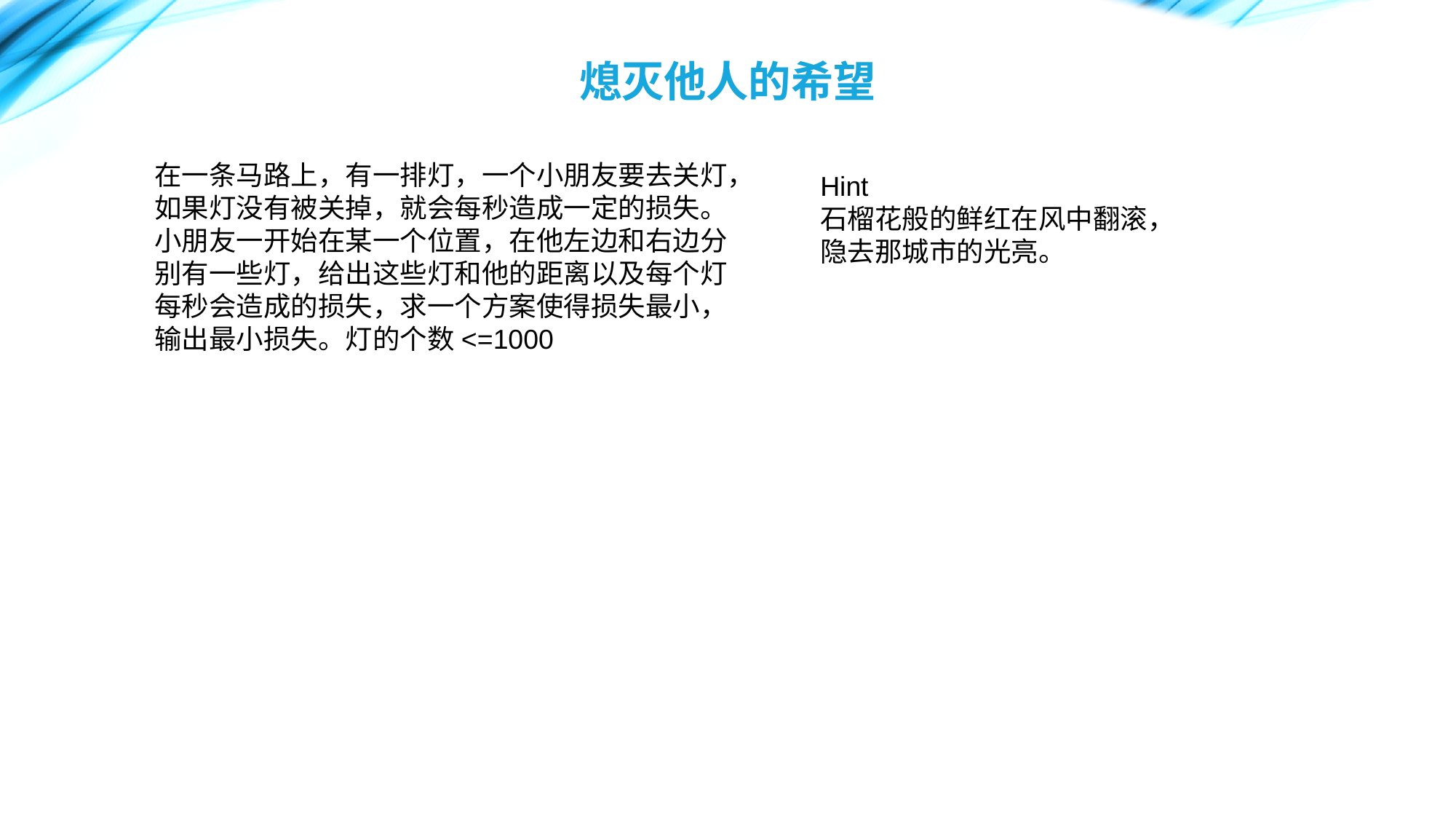

熄灭他人的希望
在一条马路上，有一排灯，一个小朋友要去关灯，如果灯没有被关掉，就会每秒造成一定的损失。小朋友一开始在某一个位置，在他左边和右边分别有一些灯，给出这些灯和他的距离以及每个灯每秒会造成的损失，求一个方案使得损失最小，输出最小损失。灯的个数<=1000
Hint
石榴花般的鲜红在风中翻滚，
隐去那城市的光亮。